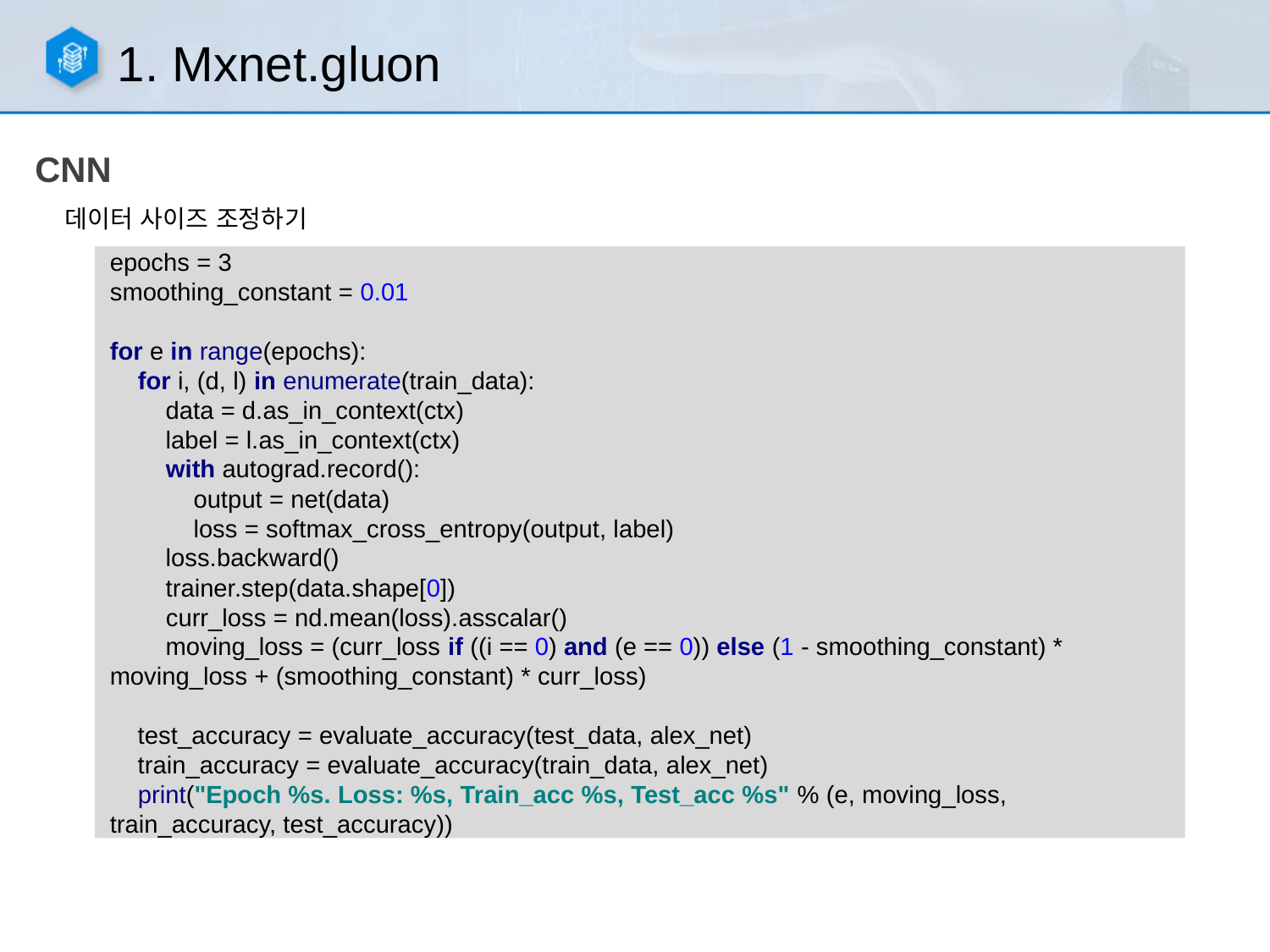

1. Mxnet.gluon
CNN
데이터 사이즈 조정하기
epochs = 3
smoothing_constant = 0.01
for e in range(epochs):
    for i, (d, l) in enumerate(train_data):
        data = d.as_in_context(ctx)
        label = l.as_in_context(ctx)
        with autograd.record():
            output = net(data)
            loss = softmax_cross_entropy(output, label)
        loss.backward()
        trainer.step(data.shape[0])
        curr_loss = nd.mean(loss).asscalar()
        moving_loss = (curr_loss if ((i == 0) and (e == 0)) else (1 - smoothing_constant) * moving_loss + (smoothing_constant) * curr_loss)
    test_accuracy = evaluate_accuracy(test_data, alex_net)
    train_accuracy = evaluate_accuracy(train_data, alex_net)
    print("Epoch %s. Loss: %s, Train_acc %s, Test_acc %s" % (e, moving_loss, train_accuracy, test_accuracy))